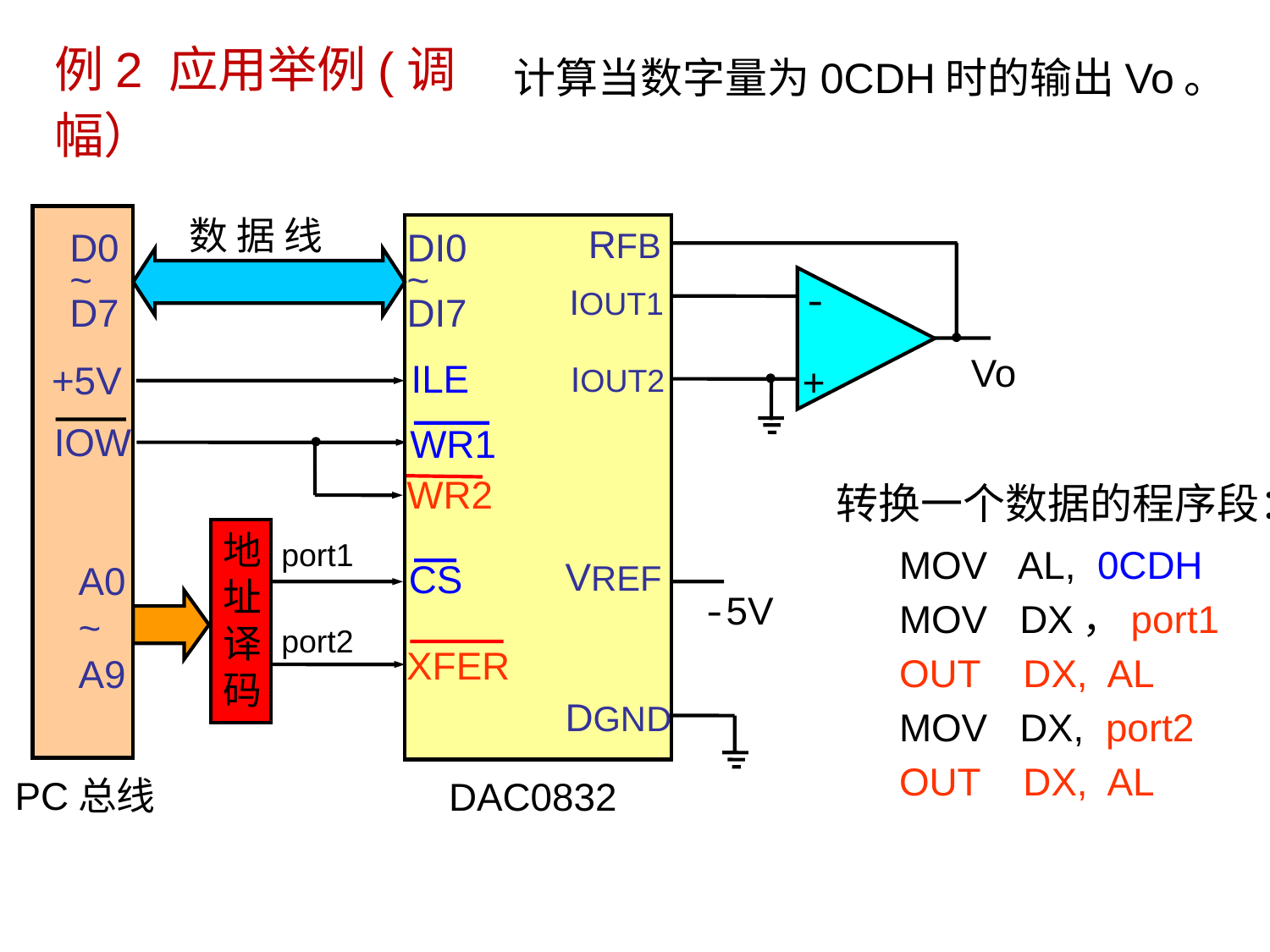

例2 应用举例(调幅）
计算当数字量为0CDH时的输出Vo。

数 据 线

RFB
D0
~
D7
DI0
~
DI7

-
IOUT1

Vo
ILE
+5V

IOUT2
+

IOW

WR1

 WR2

地
址
译
码
port1
VREF
CS
A0
~
A9

-5V

port2
XFER

DGND

PC总线

DAC0832
转换一个数据的程序段：
MOV   AL,  0CDH
MOV   DX，port1
OUT    DX,  AL
MOV   DX,  port2
OUT    DX,  AL
37